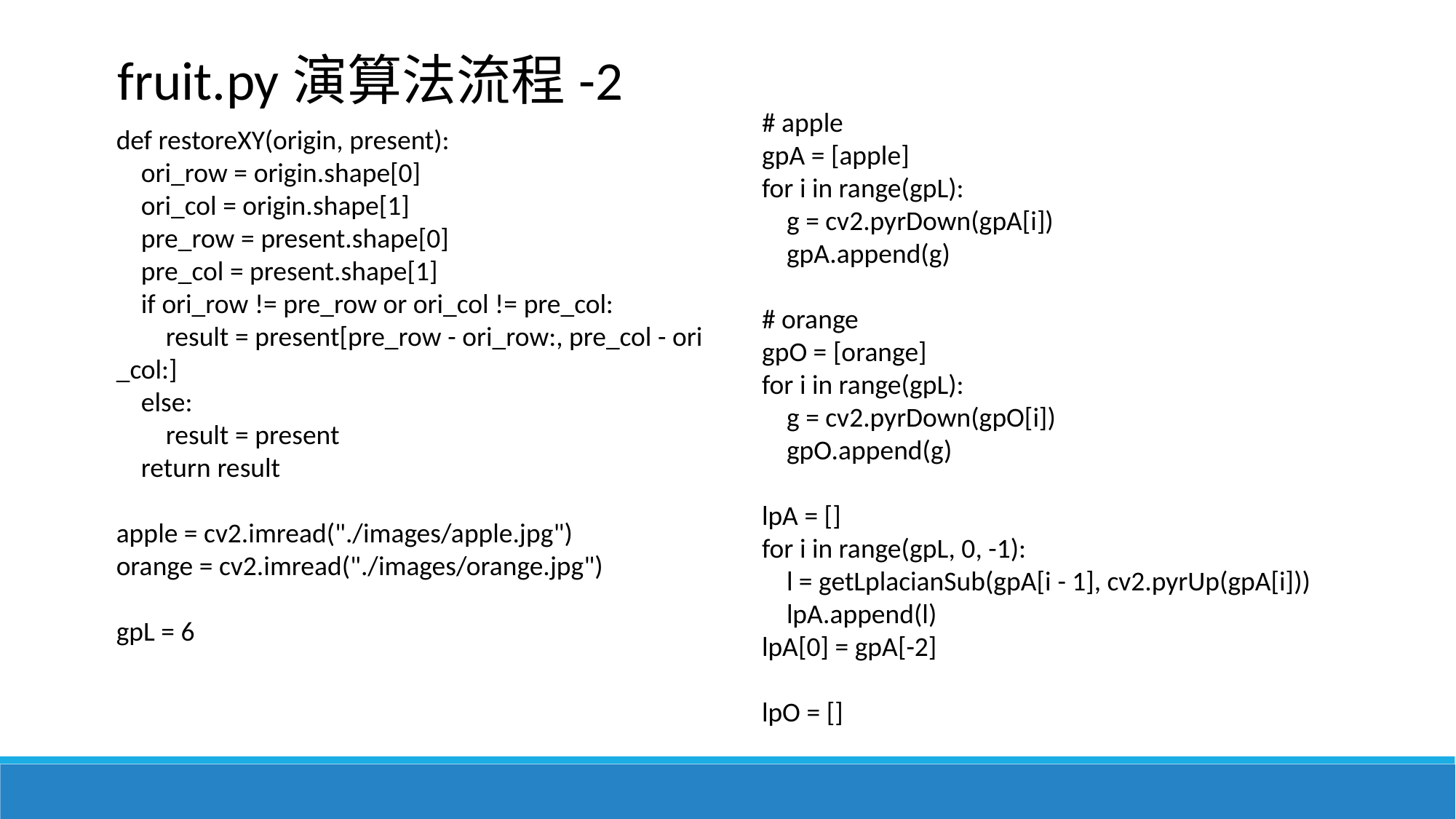

fruit.py演算法流程-2
# apple
gpA = [apple]
for i in range(gpL):
    g = cv2.pyrDown(gpA[i])
    gpA.append(g)
# orange
gpO = [orange]
for i in range(gpL):
    g = cv2.pyrDown(gpO[i])
    gpO.append(g)
lpA = []
for i in range(gpL, 0, -1):
    l = getLplacianSub(gpA[i - 1], cv2.pyrUp(gpA[i]))
    lpA.append(l)
lpA[0] = gpA[-2]
lpO = []
def restoreXY(origin, present):
    ori_row = origin.shape[0]
    ori_col = origin.shape[1]
    pre_row = present.shape[0]
    pre_col = present.shape[1]
    if ori_row != pre_row or ori_col != pre_col:
        result = present[pre_row - ori_row:, pre_col - ori_col:]
    else:
        result = present
    return result
apple = cv2.imread("./images/apple.jpg")
orange = cv2.imread("./images/orange.jpg")
gpL = 6